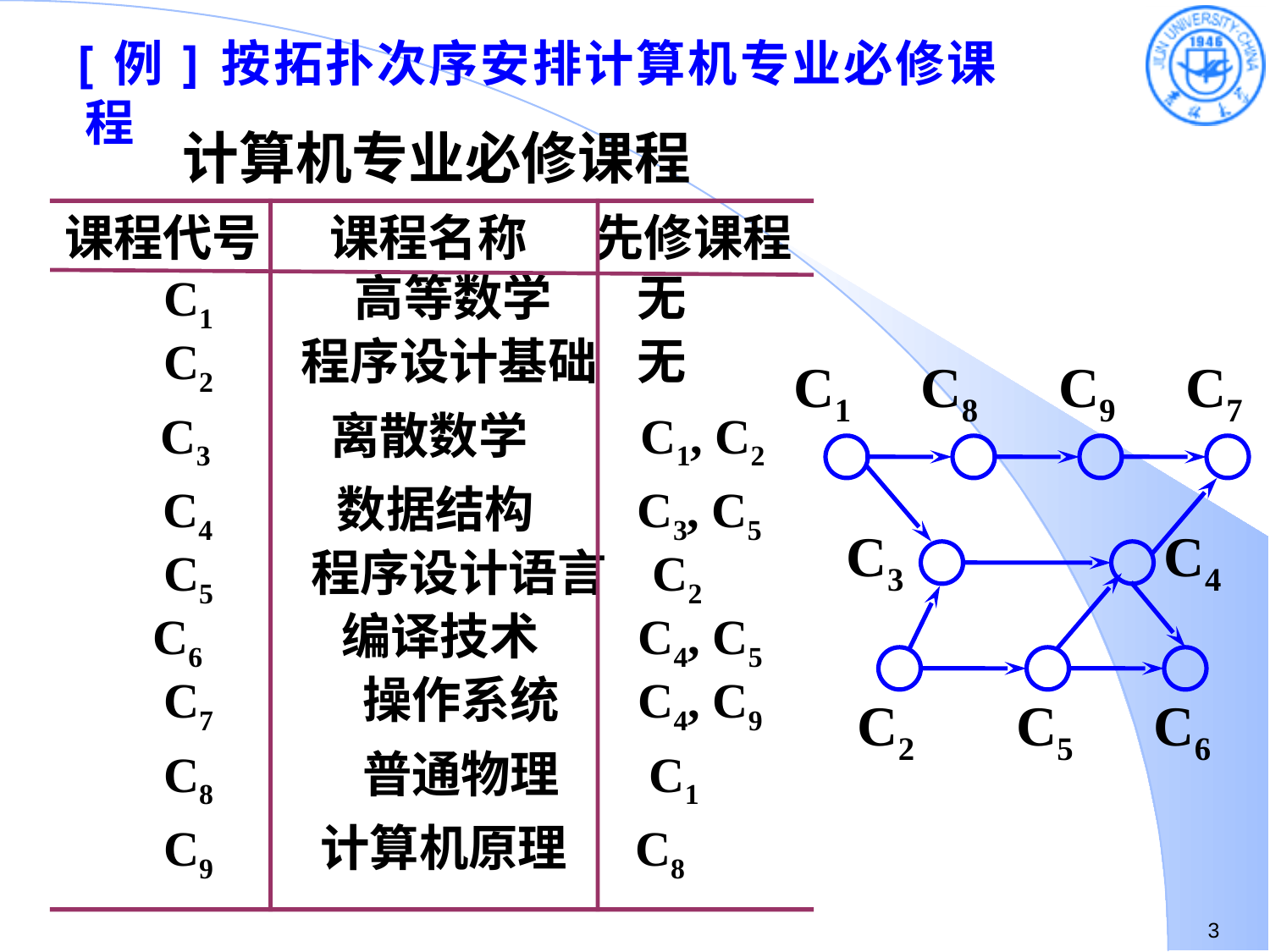

[例]按拓扑次序安排计算机专业必修课程
计算机专业必修课程
课程代号	 课程名称	  先修课程

  C1	       高等数学	   无

  C2     程序设计基础	   无
 C3	         离散数学         C1, C2
  C4	      数据结构	  C3, C5
  C5     程序设计语言   C2
    C6        编译技术	  C4, C5
  C7        操作系统	  C4, C9
  C8        普通物理	   C1
  C9	     计算机原理     C8

C1
C8
C9
C7

C3
C4

C2
C5
C6